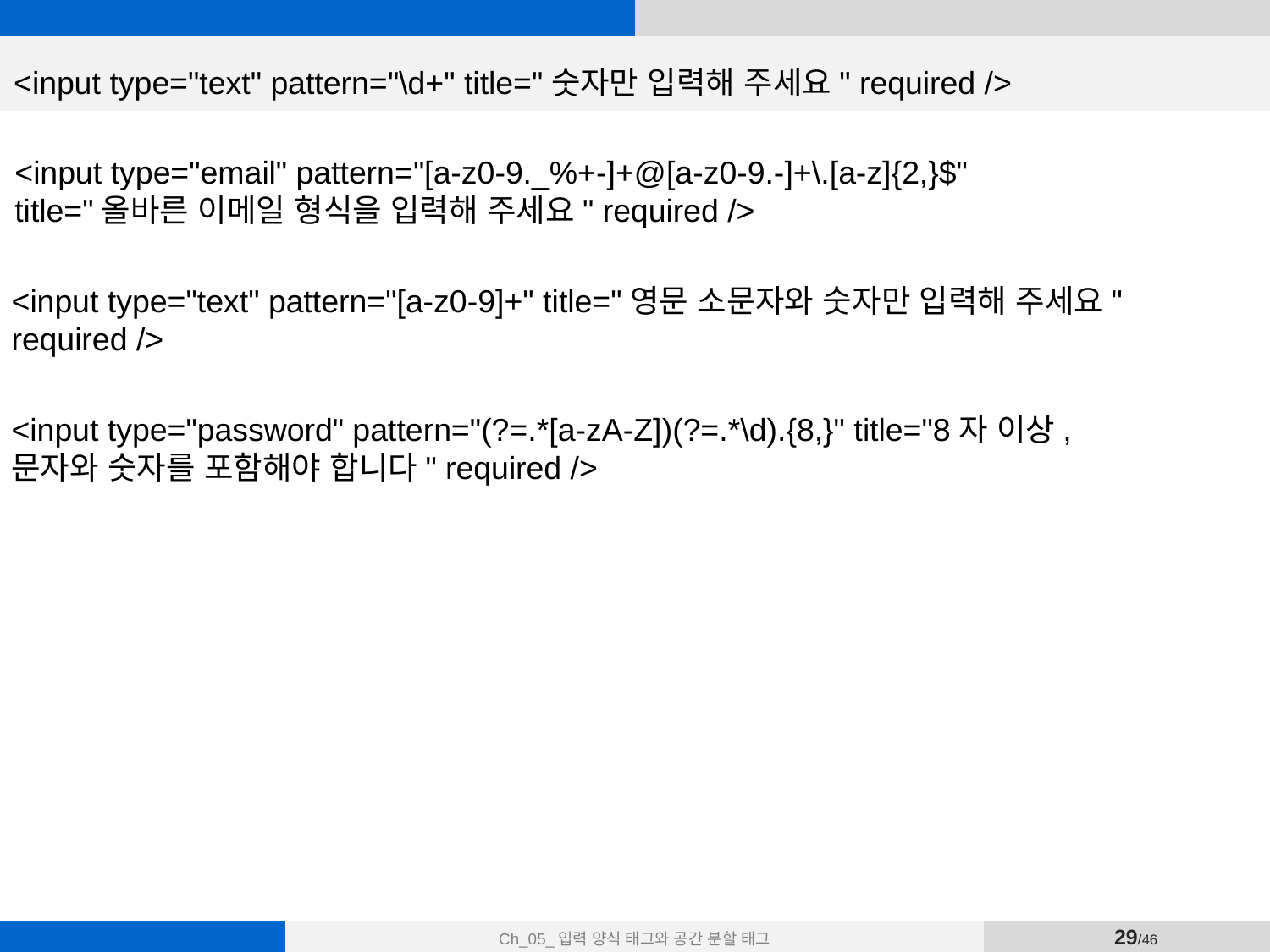

<input type="text" pattern="\d+" title="숫자만 입력해 주세요" required />
<input type="email" pattern="[a-z0-9._%+-]+@[a-z0-9.-]+\.[a-z]{2,}$" title="올바른 이메일 형식을 입력해 주세요" required />
<input type="text" pattern="[a-z0-9]+" title="영문 소문자와 숫자만 입력해 주세요" required />
<input type="password" pattern="(?=.*[a-zA-Z])(?=.*\d).{8,}" title="8자 이상, 문자와 숫자를 포함해야 합니다" required />